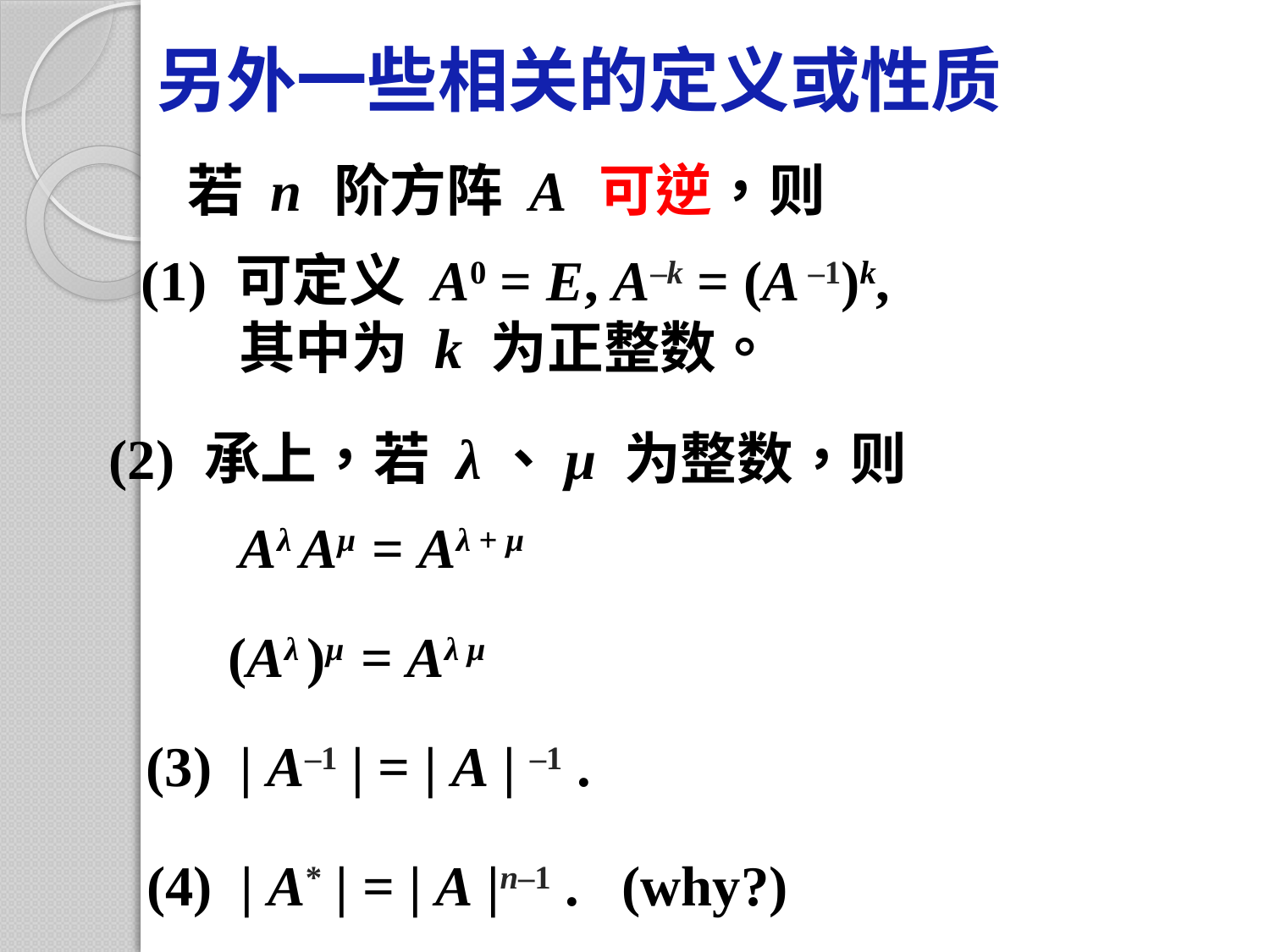

另外一些相关的定义或性质
若 n 阶方阵 A 可逆，则
(1) 可定义 A0 = E, A–k = (A –1)k,
	 其中为 k 为正整数。
(2) 承上，若 λ、μ 为整数，则
Aλ Aμ  = Aλ + μ

(Aλ )μ  = Aλ μ

(3)  | A–1 | = | A | –1 .
(4)  | A* | = | A |n–1 .   (why?)